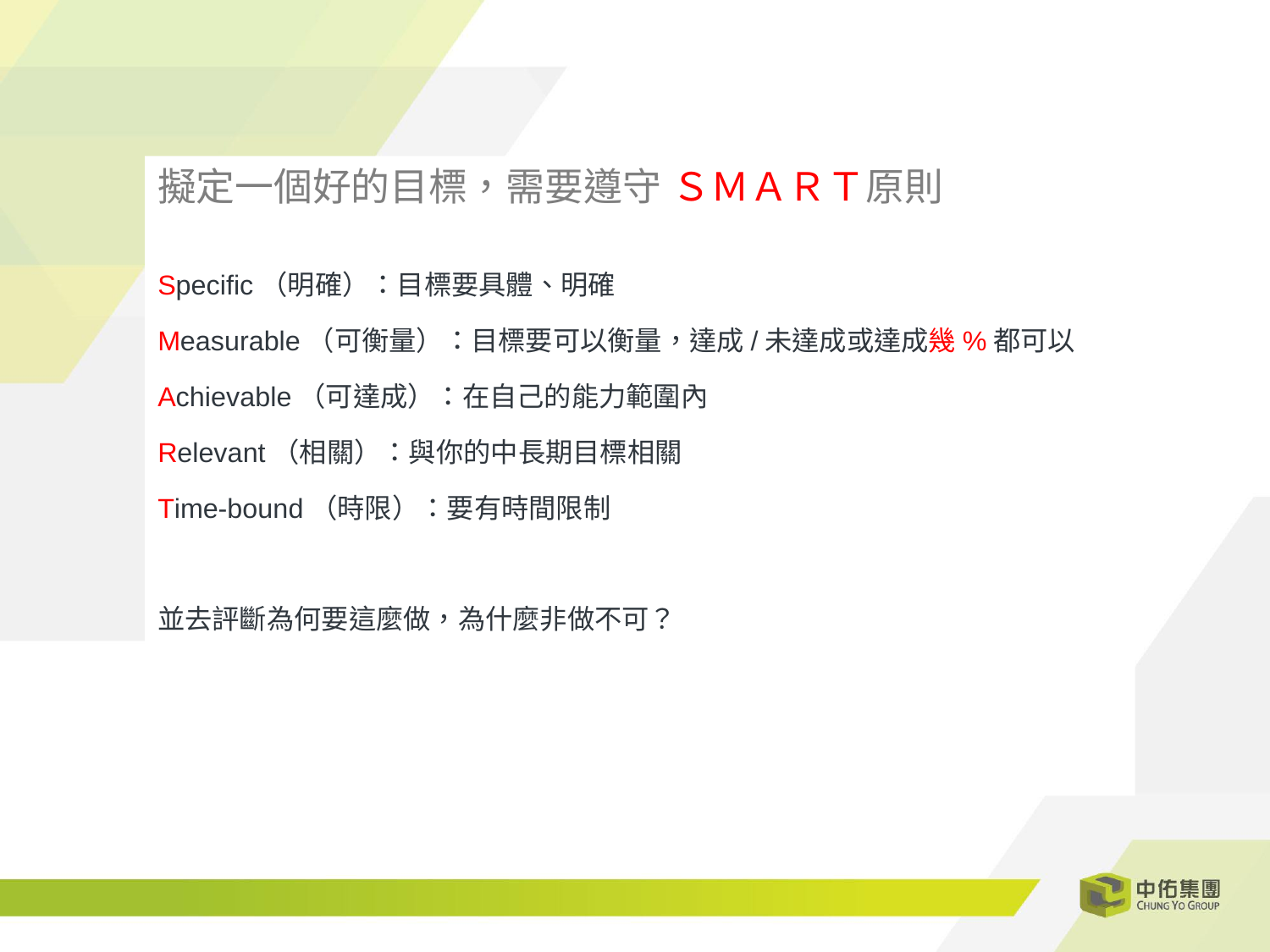

擬定一個好的目標，需要遵守 ＳＭＡＲＴ原則

Specific（明確）：目標要具體、明確
Measurable（可衡量）：目標要可以衡量，達成/未達成或達成幾%都可以
Achievable（可達成）：在自己的能力範圍內
Relevant（相關）：與你的中長期目標相關
Time-bound（時限）：要有時間限制

並去評斷為何要這麼做，為什麼非做不可？